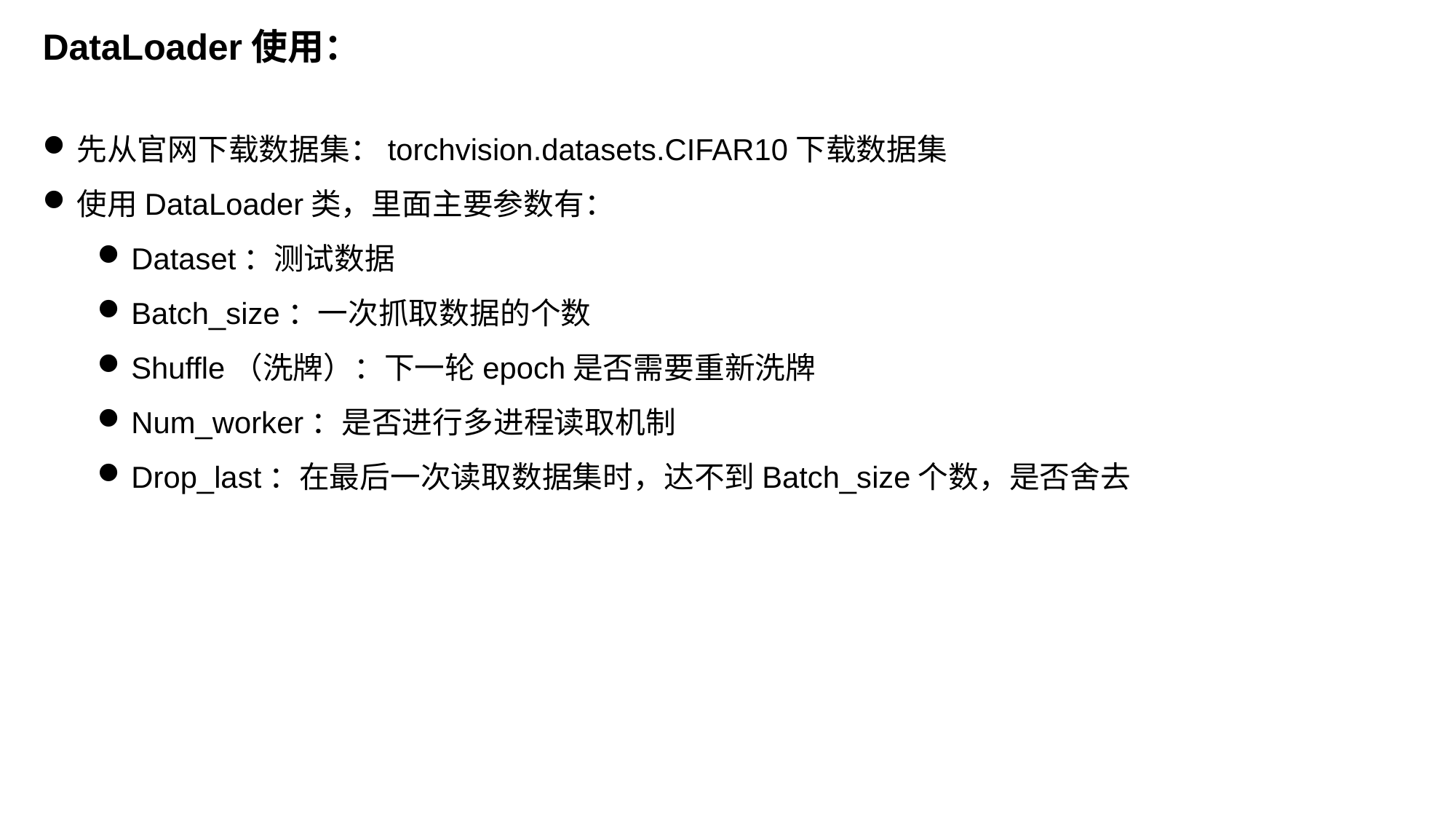

DataLoader使用：
先从官网下载数据集：torchvision.datasets.CIFAR10下载数据集
使用DataLoader类，里面主要参数有：
Dataset：测试数据
Batch_size：一次抓取数据的个数
Shuffle（洗牌）：下一轮epoch是否需要重新洗牌
Num_worker：是否进行多进程读取机制
Drop_last：在最后一次读取数据集时，达不到Batch_size个数，是否舍去